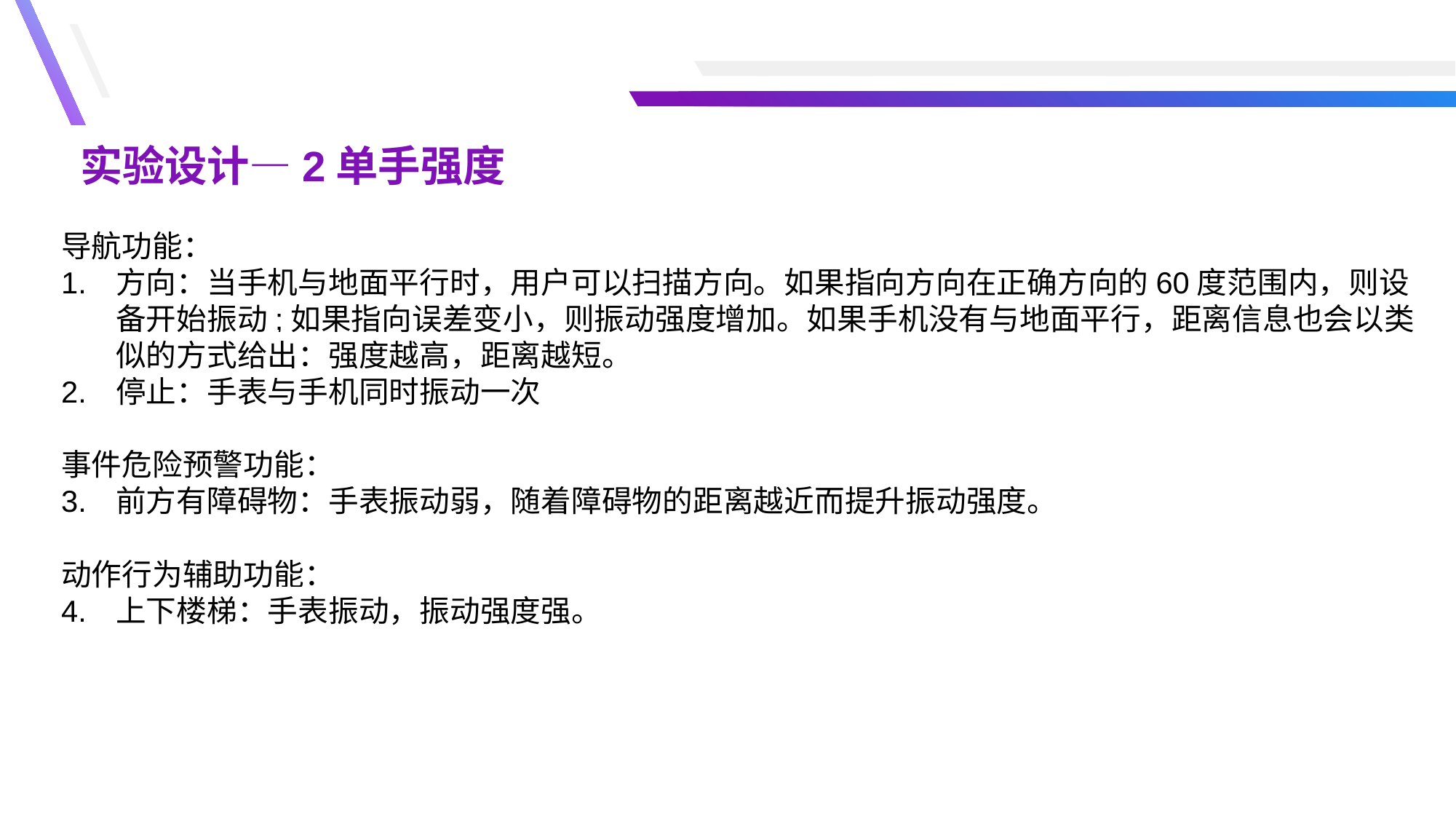

实验设计—2单手强度
导航功能：
方向：当手机与地面平行时，用户可以扫描方向。如果指向方向在正确方向的60度范围内，则设备开始振动;如果指向误差变小，则振动强度增加。如果手机没有与地面平行，距离信息也会以类似的方式给出：强度越高，距离越短。
停止：手表与手机同时振动一次

事件危险预警功能：
前方有障碍物：手表振动弱，随着障碍物的距离越近而提升振动强度。

动作行为辅助功能：
上下楼梯：手表振动，振动强度强。